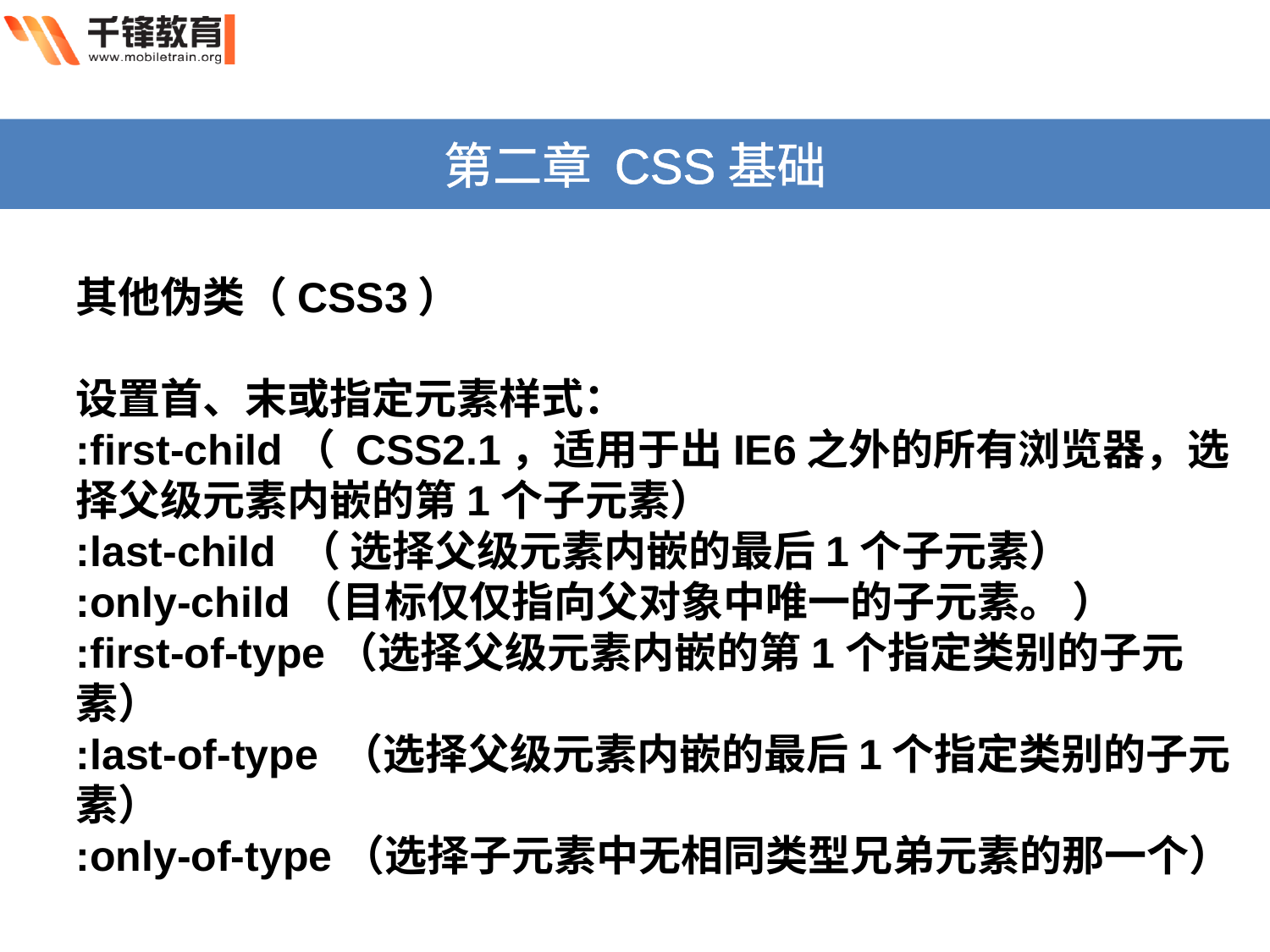

第二章 CSS基础
其他伪类（CSS3）

设置首、末或指定元素样式：
:first-child（ CSS2.1，适用于出IE6之外的所有浏览器，选择父级元素内嵌的第1个子元素）
:last-child （ 选择父级元素内嵌的最后1个子元素）
:only-child（目标仅仅指向父对象中唯一的子元素。 ）
:first-of-type（选择父级元素内嵌的第1个指定类别的子元素）
:last-of-type （选择父级元素内嵌的最后1个指定类别的子元素）
:only-of-type（选择子元素中无相同类型兄弟元素的那一个）